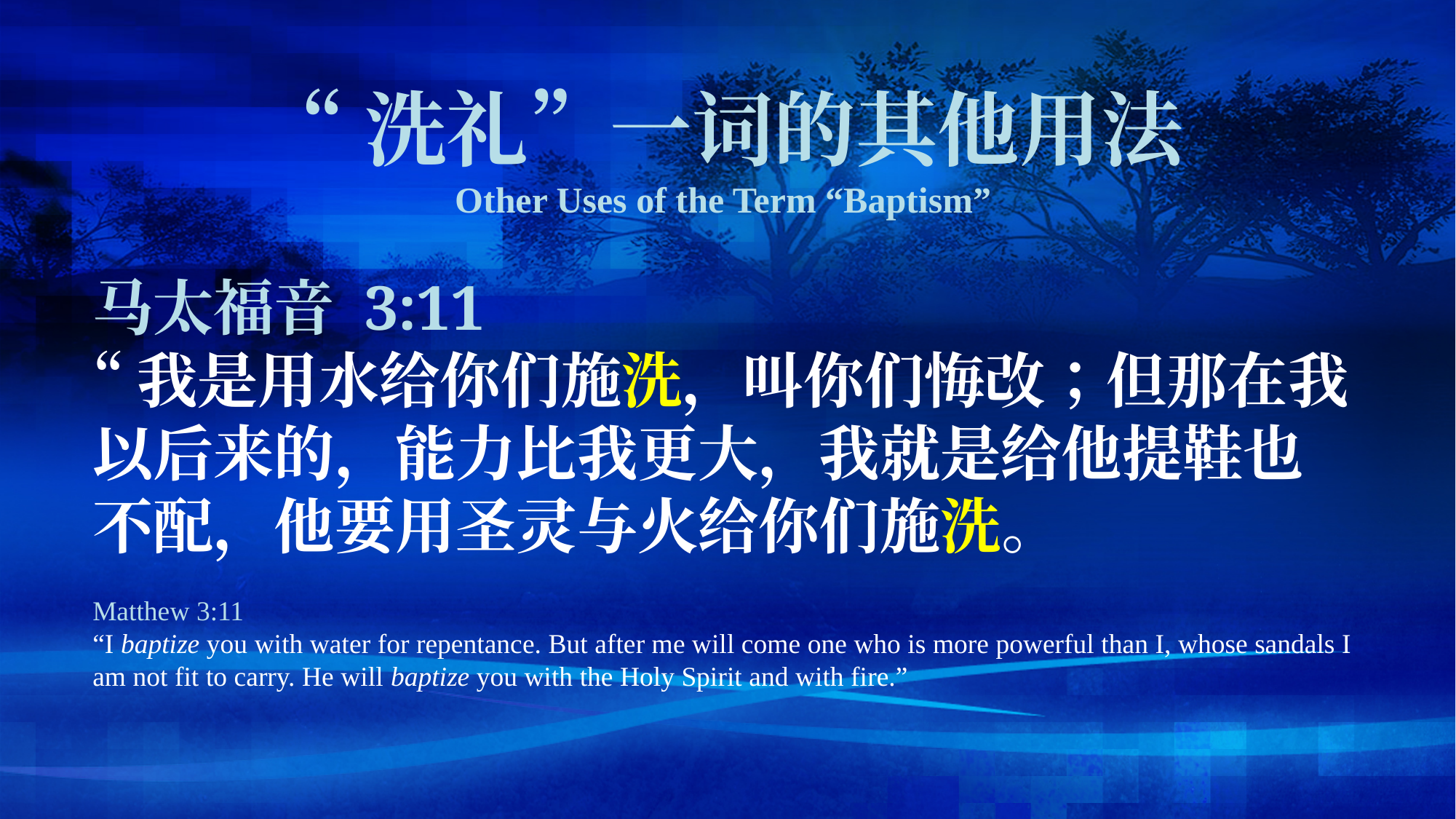

“洗礼”一词的其他用法
Other Uses of the Term “Baptism”
马太福音 3:11
“我是用水给你们施洗，叫你们悔改；但那在我以后来的，能力比我更大，我就是给他提鞋也不配，他要用圣灵与火给你们施洗。

Matthew 3:11
“I baptize you with water for repentance. But after me will come one who is more powerful than I, whose sandals I am not fit to carry. He will baptize you with the Holy Spirit and with fire.”